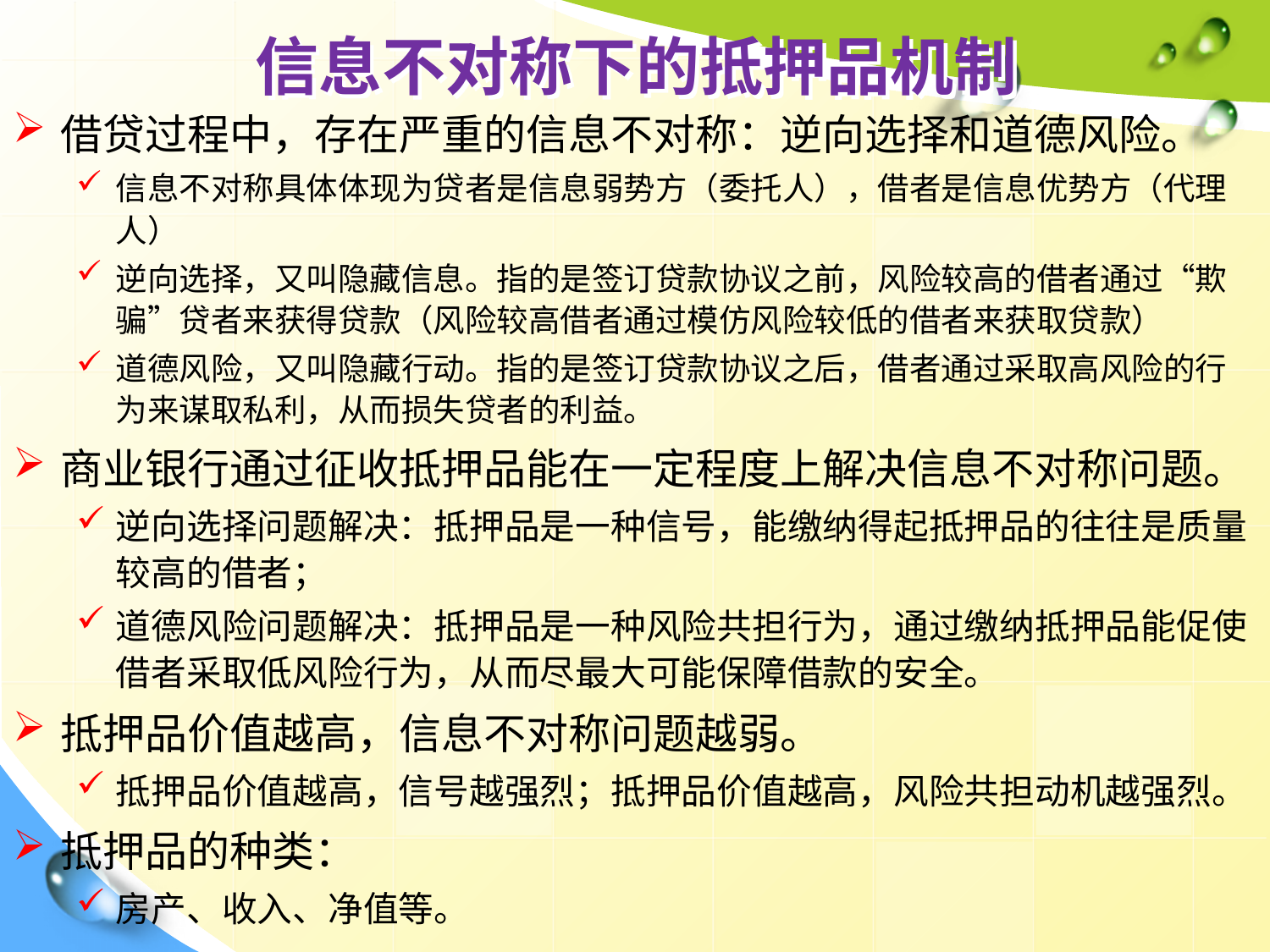

# 信息不对称下的抵押品机制
借贷过程中，存在严重的信息不对称：逆向选择和道德风险。
信息不对称具体体现为贷者是信息弱势方（委托人），借者是信息优势方（代理人）
逆向选择，又叫隐藏信息。指的是签订贷款协议之前，风险较高的借者通过“欺骗”贷者来获得贷款（风险较高借者通过模仿风险较低的借者来获取贷款）
道德风险，又叫隐藏行动。指的是签订贷款协议之后，借者通过采取高风险的行为来谋取私利，从而损失贷者的利益。
商业银行通过征收抵押品能在一定程度上解决信息不对称问题。
逆向选择问题解决：抵押品是一种信号，能缴纳得起抵押品的往往是质量较高的借者；
道德风险问题解决：抵押品是一种风险共担行为，通过缴纳抵押品能促使借者采取低风险行为，从而尽最大可能保障借款的安全。
抵押品价值越高，信息不对称问题越弱。
抵押品价值越高，信号越强烈；抵押品价值越高，风险共担动机越强烈。
抵押品的种类：
房产、收入、净值等。